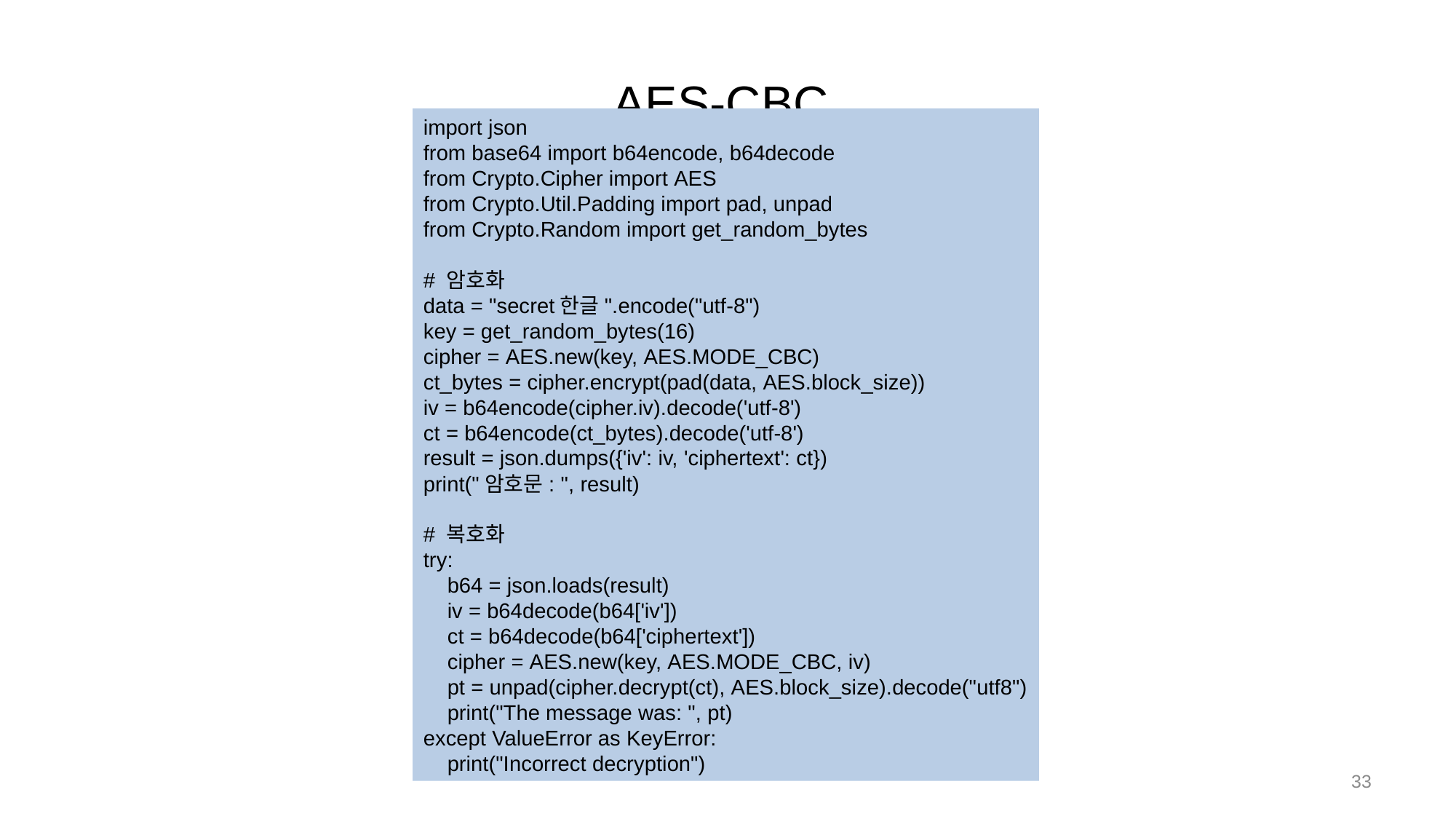

# AES-CBC
import json
from base64 import b64encode, b64decode
from Crypto.Cipher import AES
from Crypto.Util.Padding import pad, unpad
from Crypto.Random import get_random_bytes
# 암호화
data = "secret한글".encode("utf-8")
key = get_random_bytes(16)
cipher = AES.new(key, AES.MODE_CBC)
ct_bytes = cipher.encrypt(pad(data, AES.block_size))
iv = b64encode(cipher.iv).decode('utf-8')
ct = b64encode(ct_bytes).decode('utf-8')
result = json.dumps({'iv': iv, 'ciphertext': ct})
print("암호문: ", result)
# 복호화
try:
    b64 = json.loads(result)
    iv = b64decode(b64['iv'])
    ct = b64decode(b64['ciphertext'])
    cipher = AES.new(key, AES.MODE_CBC, iv)
    pt = unpad(cipher.decrypt(ct), AES.block_size).decode("utf8")
    print("The message was: ", pt)
except ValueError as KeyError:
    print("Incorrect decryption")
33